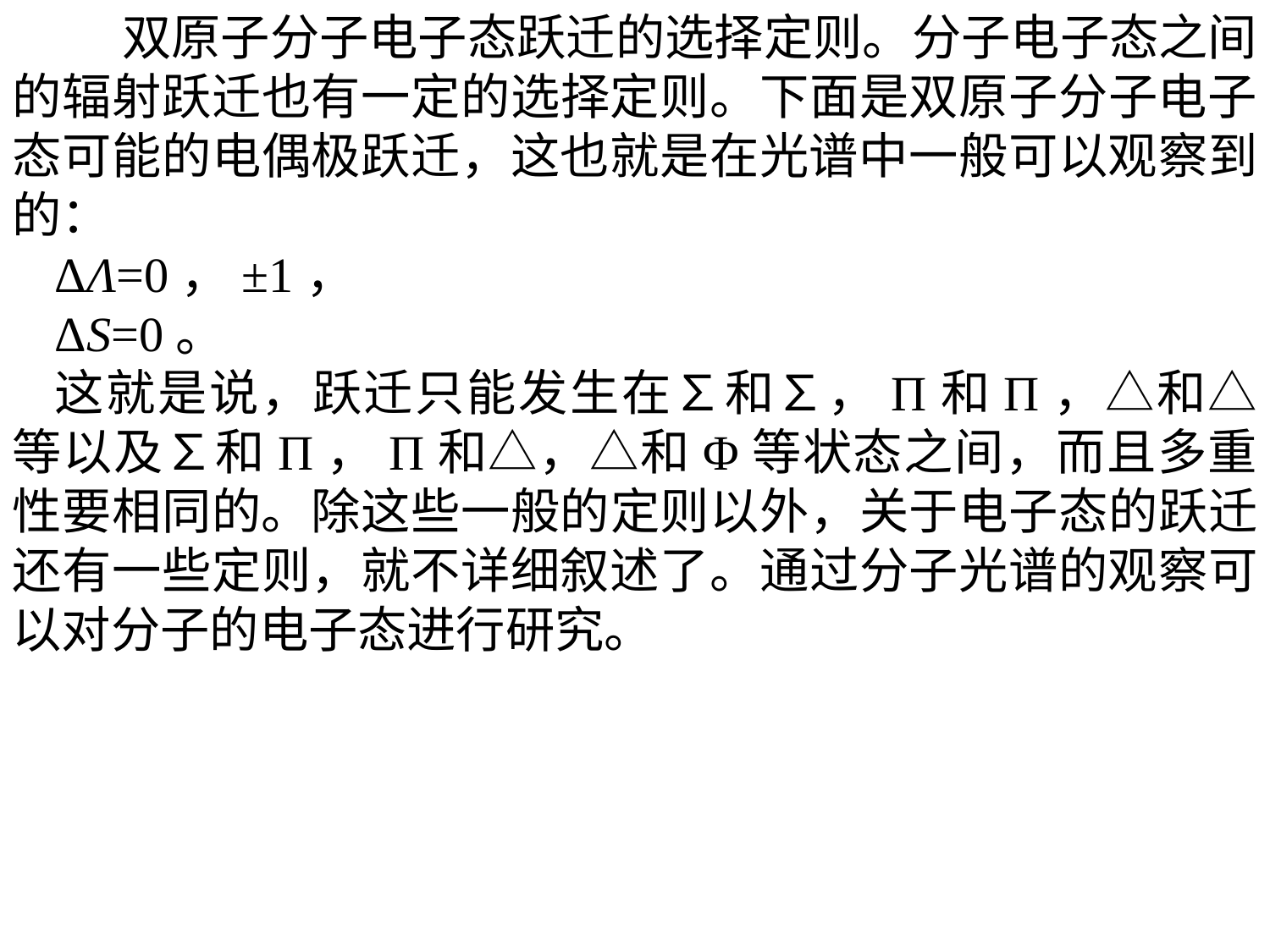

双原子分子电子态跃迁的选择定则。分子电子态之间的辐射跃迁也有一定的选择定则。下面是双原子分子电子态可能的电偶极跃迁，这也就是在光谱中一般可以观察到的：
ΔΛ=0，±1，
ΔS=0。
这就是说，跃迁只能发生在∑和∑，Π和Π，△和△等以及∑和Π，Π和△，△和Φ等状态之间，而且多重性要相同的。除这些一般的定则以外，关于电子态的跃迁还有一些定则，就不详细叙述了。通过分子光谱的观察可以对分子的电子态进行研究。